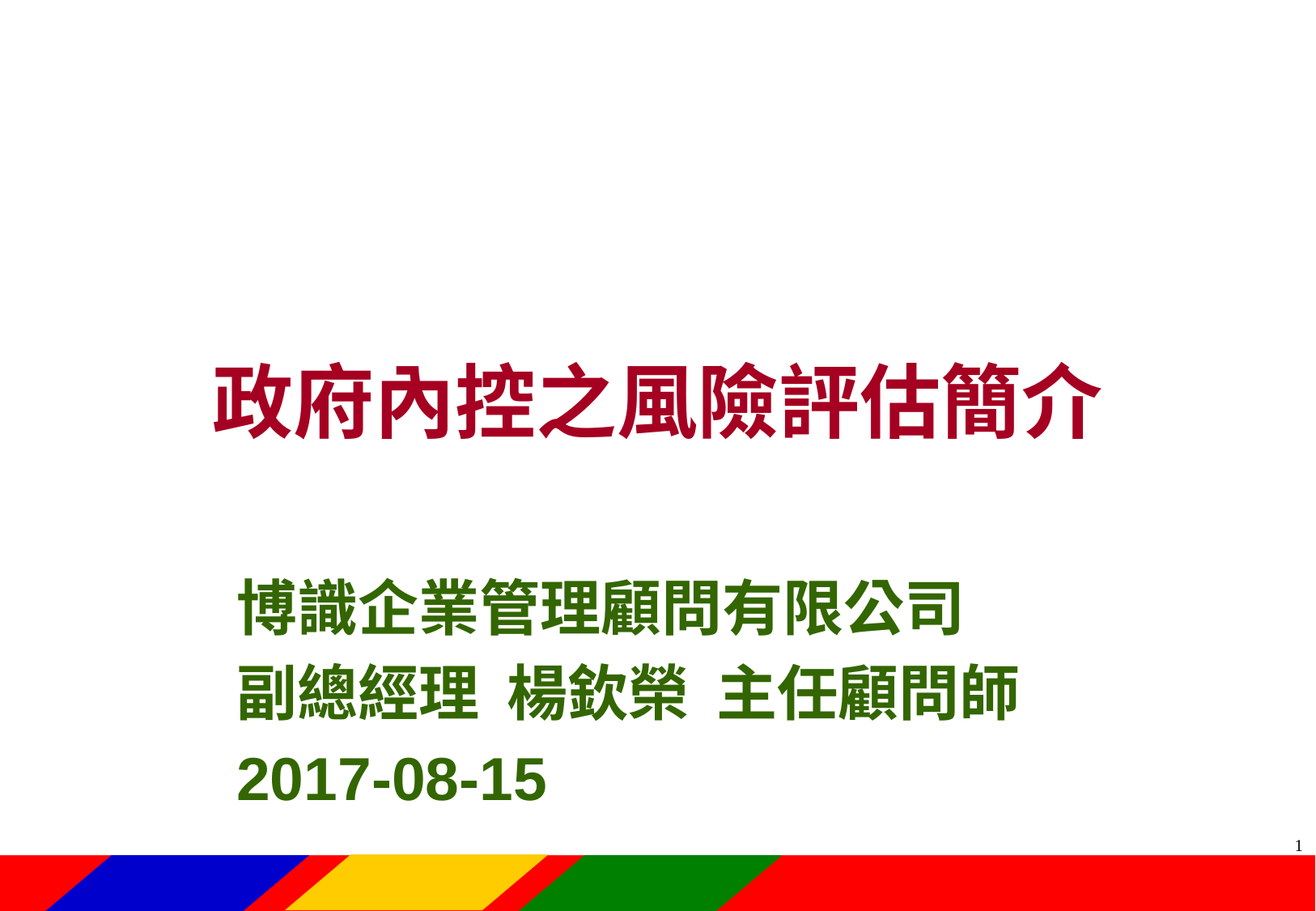

政府內控之風險評估簡介
博識企業管理顧問有限公司
副總經理  楊欽榮  主任顧問師
2017-08-15
1